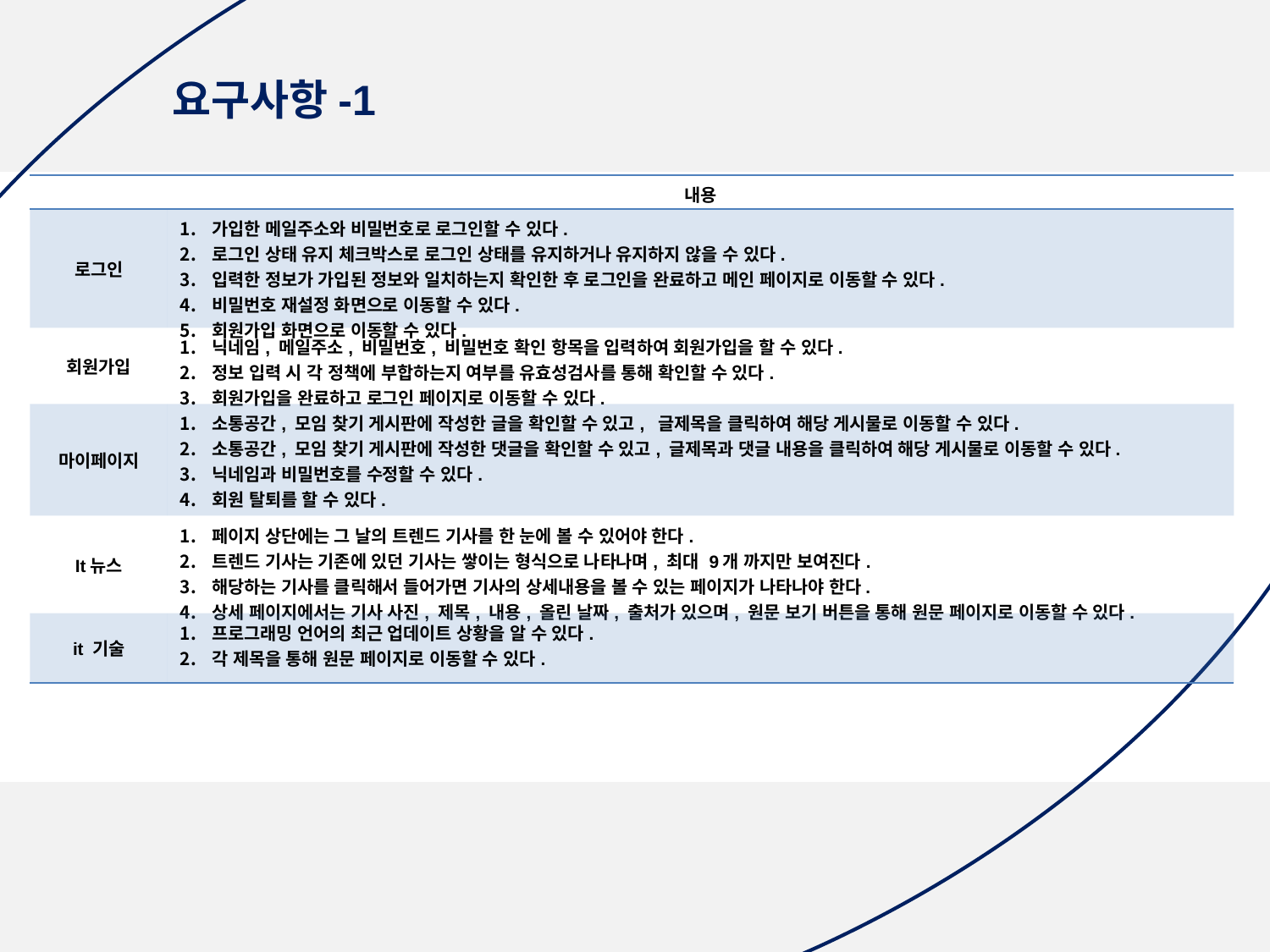

요구사항-1
|  | 내용 |
| --- | --- |
| 로그인 | 가입한 메일주소와 비밀번호로 로그인할 수 있다. 로그인 상태 유지 체크박스로 로그인 상태를 유지하거나 유지하지 않을 수 있다. 입력한 정보가 가입된 정보와 일치하는지 확인한 후 로그인을 완료하고 메인 페이지로 이동할 수 있다. 비밀번호 재설정 화면으로 이동할 수 있다. 회원가입 화면으로 이동할 수 있다. |
| 회원가입 | 닉네임, 메일주소, 비밀번호, 비밀번호 확인 항목을 입력하여 회원가입을 할 수 있다. 정보 입력 시 각 정책에 부합하는지 여부를 유효성검사를 통해 확인할 수 있다. 회원가입을 완료하고 로그인 페이지로 이동할 수 있다. |
| 마이페이지 | 소통공간, 모임 찾기 게시판에 작성한 글을 확인할 수 있고, 글제목을 클릭하여 해당 게시물로 이동할 수 있다. 소통공간, 모임 찾기 게시판에 작성한 댓글을 확인할 수 있고, 글제목과 댓글 내용을 클릭하여 해당 게시물로 이동할 수 있다. 닉네임과 비밀번호를 수정할 수 있다. 회원 탈퇴를 할 수 있다. |
| It뉴스 | 페이지 상단에는 그 날의 트렌드 기사를 한 눈에 볼 수 있어야 한다. 트렌드 기사는 기존에 있던 기사는 쌓이는 형식으로 나타나며, 최대 9개 까지만 보여진다. 해당하는 기사를 클릭해서 들어가면 기사의 상세내용을 볼 수 있는 페이지가 나타나야 한다. 상세 페이지에서는 기사 사진, 제목, 내용, 올린 날짜, 출처가 있으며, 원문 보기 버튼을 통해 원문 페이지로 이동할 수 있다. |
| it 기술 | 프로그래밍 언어의 최근 업데이트 상황을 알 수 있다. 각 제목을 통해 원문 페이지로 이동할 수 있다. |